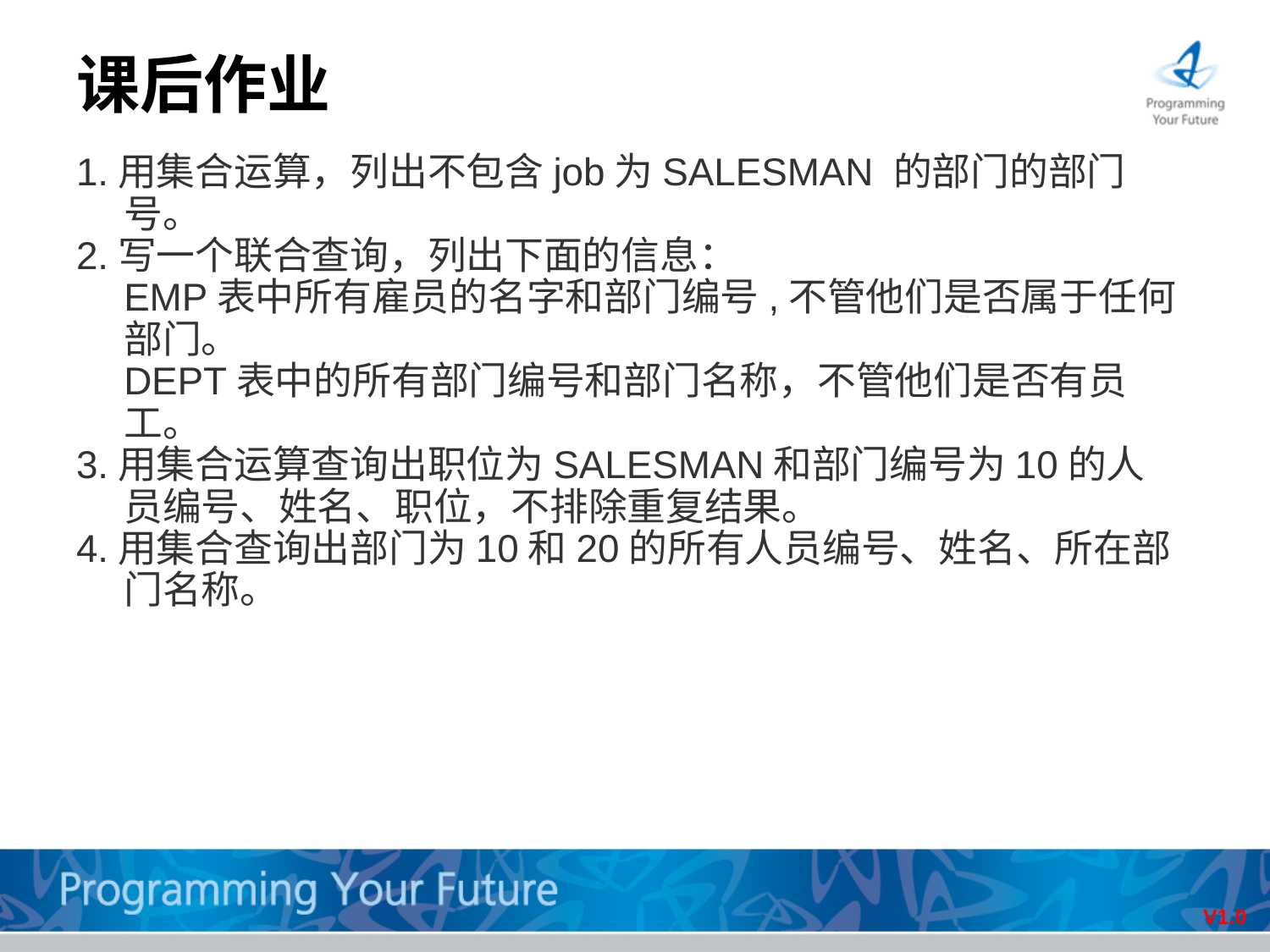

# 课后作业
1.用集合运算，列出不包含job为SALESMAN 的部门的部门号。
2.写一个联合查询，列出下面的信息：
EMP表中所有雇员的名字和部门编号,不管他们是否属于任何部门。
DEPT表中的所有部门编号和部门名称，不管他们是否有员工。
3.用集合运算查询出职位为SALESMAN和部门编号为10的人员编号、姓名、职位，不排除重复结果。
4.用集合查询出部门为10和20的所有人员编号、姓名、所在部门名称。